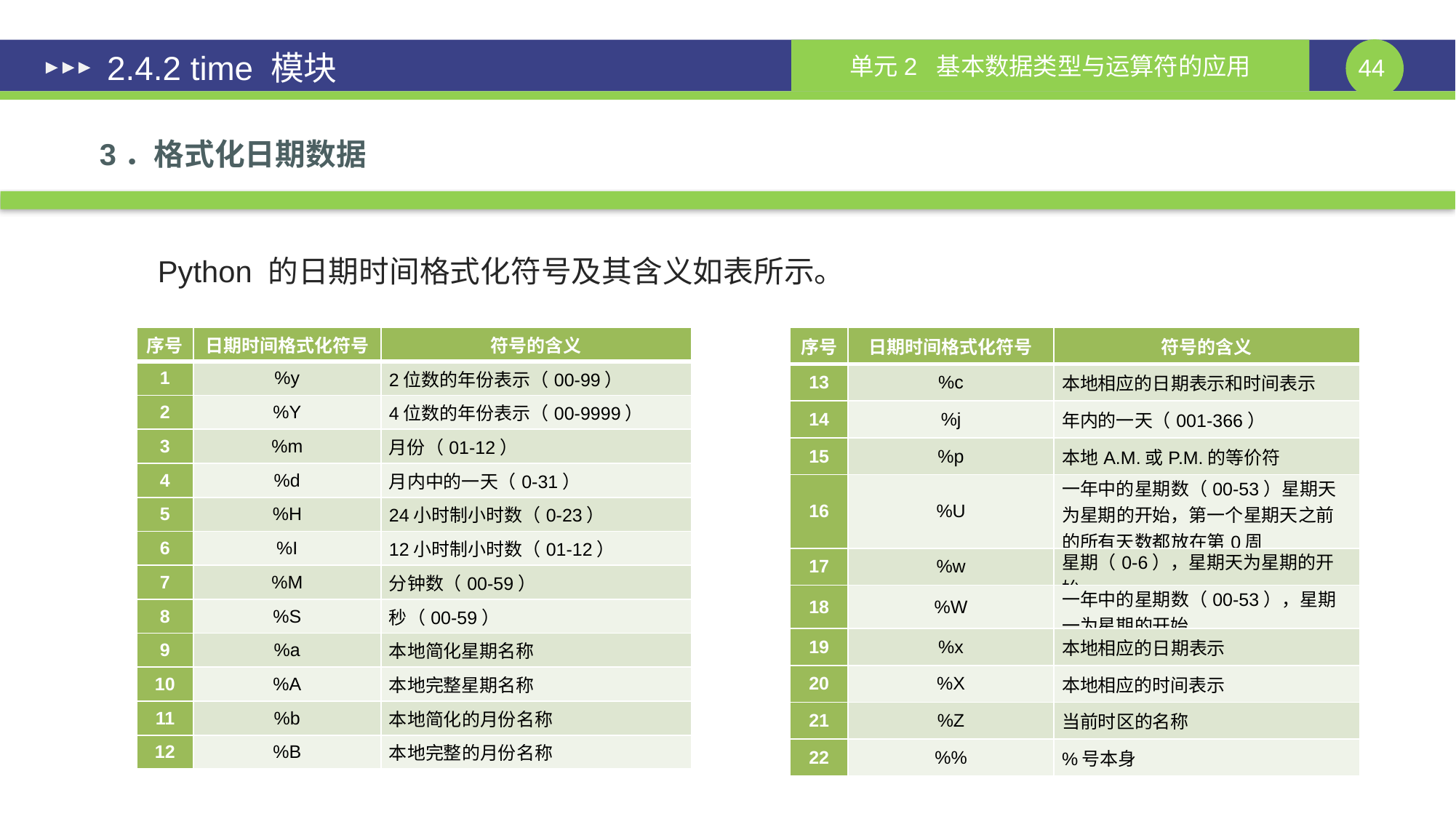

# 2.4.2 time 模块
3．格式化日期数据

Python 的日期时间格式化符号及其含义如表所示。
| 序号 | 日期时间格式化符号 | 符号的含义 |
| --- | --- | --- |
| 1 | %y | 2位数的年份表示（00-99） |
| 2 | %Y | 4位数的年份表示（00-9999） |
| 3 | %m | 月份（01-12） |
| 4 | %d | 月内中的一天（0-31） |
| 5 | %H | 24小时制小时数（0-23） |
| 6 | %I | 12小时制小时数（01-12） |
| 7 | %M | 分钟数（00-59） |
| 8 | %S | 秒（00-59） |
| 9 | %a | 本地简化星期名称 |
| 10 | %A | 本地完整星期名称 |
| 11 | %b | 本地简化的月份名称 |
| 12 | %B | 本地完整的月份名称 |
| 序号 | 日期时间格式化符号 | 符号的含义 |
| --- | --- | --- |
| 13 | %c | 本地相应的日期表示和时间表示 |
| 14 | %j | 年内的一天（001-366） |
| 15 | %p | 本地A.M.或P.M.的等价符 |
| 16 | %U | 一年中的星期数（00-53）星期天为星期的开始，第一个星期天之前的所有天数都放在第0周 |
| 17 | %w | 星期（0-6），星期天为星期的开始 |
| 18 | %W | 一年中的星期数（00-53），星期一为星期的开始 |
| 19 | %x | 本地相应的日期表示 |
| 20 | %X | 本地相应的时间表示 |
| 21 | %Z | 当前时区的名称 |
| 22 | %% | %号本身 |